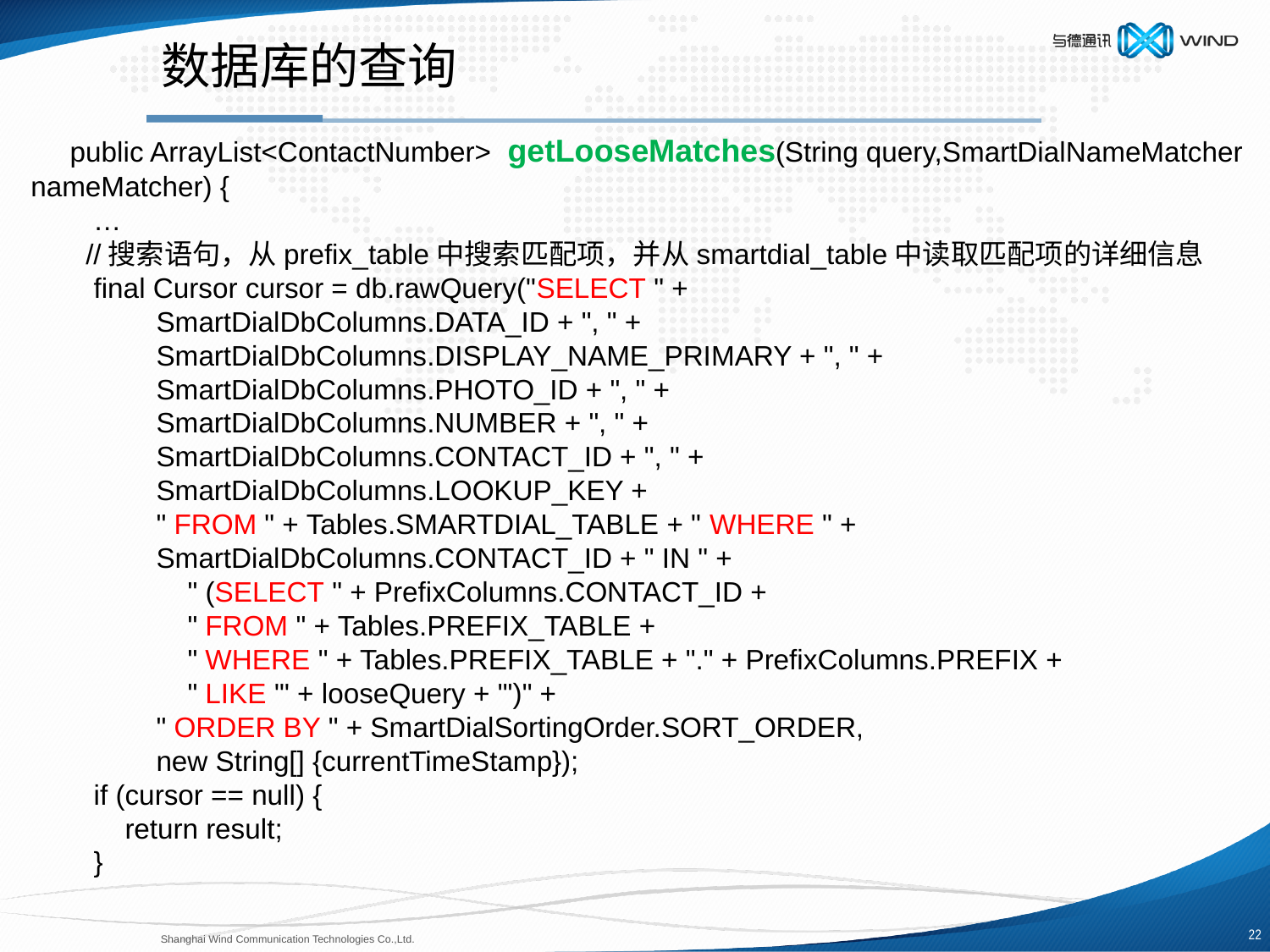

数据库的查询

     public ArrayList<ContactNumber>  getLooseMatches(String query,SmartDialNameMatcher     nameMatcher) {
        …
       //搜索语句，从prefix_table中搜索匹配项，并从smartdial_table中读取匹配项的详细信息
        final Cursor cursor = db.rawQuery("SELECT " +
                SmartDialDbColumns.DATA_ID + ", " +
                SmartDialDbColumns.DISPLAY_NAME_PRIMARY + ", " +
                SmartDialDbColumns.PHOTO_ID + ", " +
                SmartDialDbColumns.NUMBER + ", " +
                SmartDialDbColumns.CONTACT_ID + ", " +
                SmartDialDbColumns.LOOKUP_KEY +
                " FROM " + Tables.SMARTDIAL_TABLE + " WHERE " +
                SmartDialDbColumns.CONTACT_ID + " IN " +
                    " (SELECT " + PrefixColumns.CONTACT_ID +
                    " FROM " + Tables.PREFIX_TABLE +
                    " WHERE " + Tables.PREFIX_TABLE + "." + PrefixColumns.PREFIX +
                    " LIKE '" + looseQuery + "')" +
                " ORDER BY " + SmartDialSortingOrder.SORT_ORDER,
                new String[] {currentTimeStamp});
        if (cursor == null) {
            return result;
        }
22